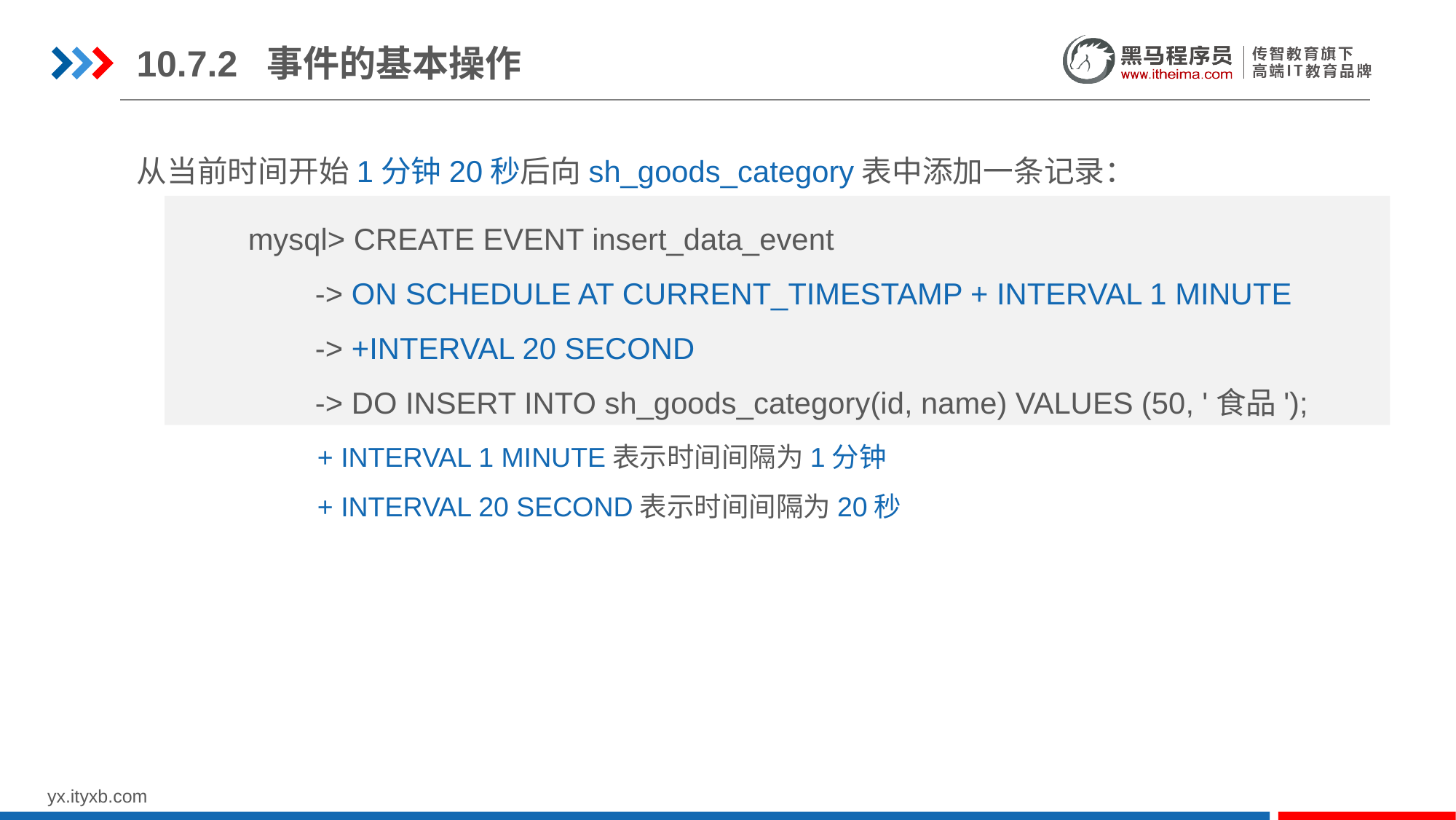

10.7.2  事件的基本操作
从当前时间开始1分钟20秒后向sh_goods_category表中添加一条记录：
mysql> CREATE EVENT insert_data_event
        -> ON SCHEDULE AT CURRENT_TIMESTAMP + INTERVAL 1 MINUTE
        -> +INTERVAL 20 SECOND
        -> DO INSERT INTO sh_goods_category(id, name) VALUES (50, '食品');
+ INTERVAL 1 MINUTE表示时间间隔为1分钟
+ INTERVAL 20 SECOND表示时间间隔为20秒